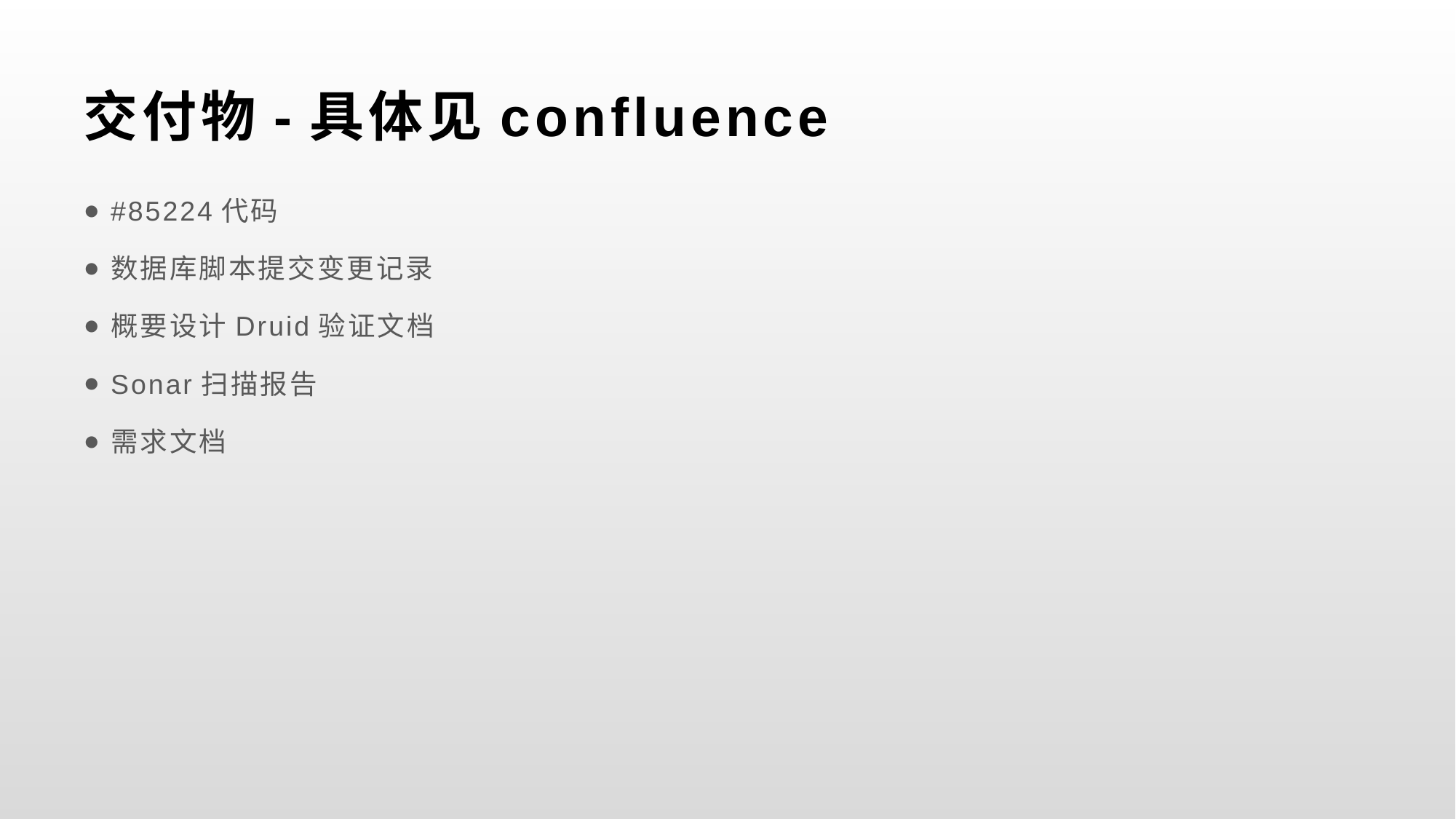

# 交付物-具体见confluence
#85224代码
数据库脚本提交变更记录
概要设计Druid验证文档
Sonar扫描报告
需求文档